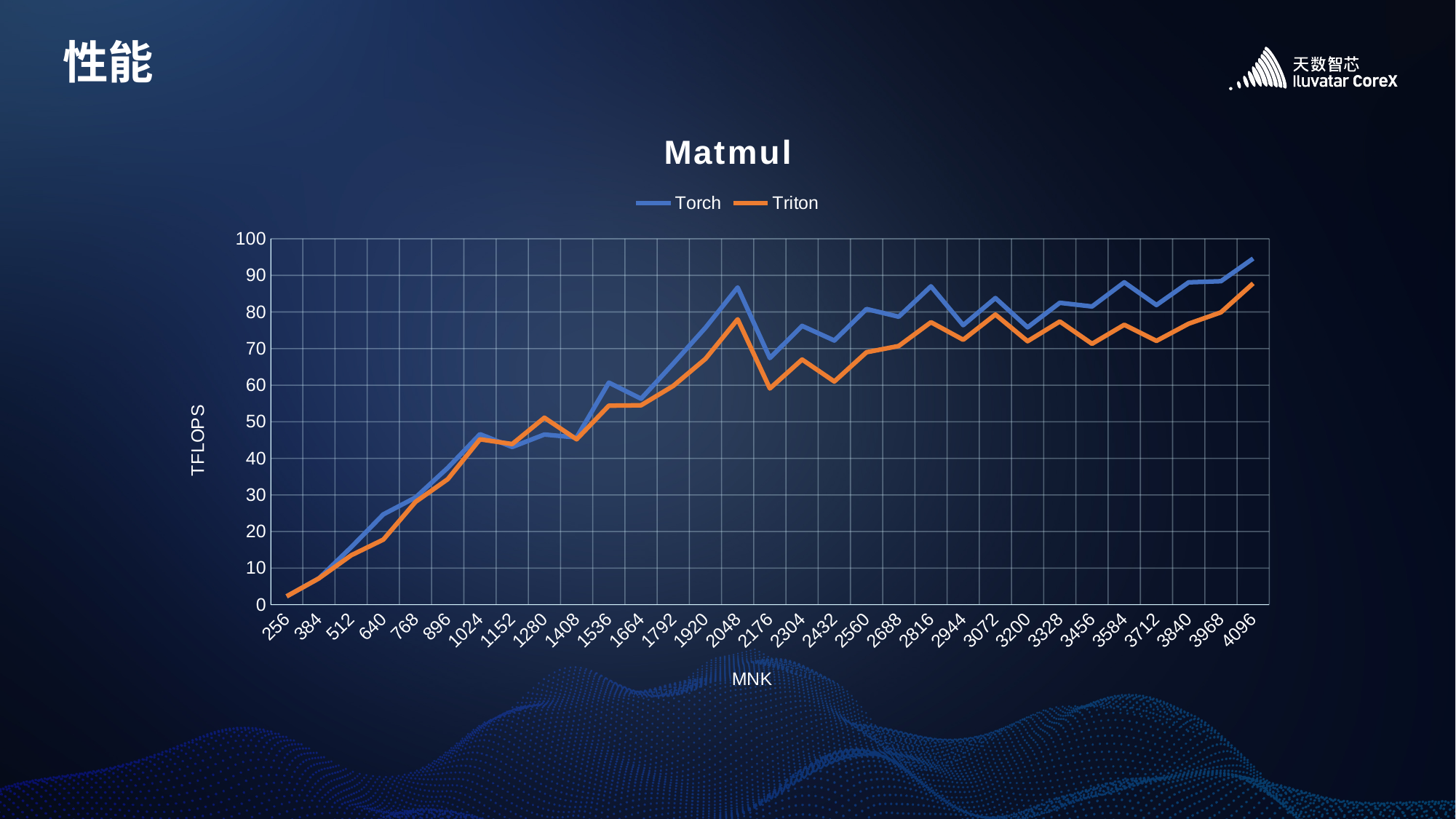

# 性能

### Chart: Matmul

| Category | Torch | Triton |
|---|---|---|
| 256 | 2.3 | 2.3 |
| 384 | 7.2 | 7.2 |
| 512 | 15.7 | 13.5 |
| 640 | 24.7 | 17.8 |
| 768 | 29.3 | 28.1 |
| 896 | 37.4 | 34.3 |
| 1024 | 46.6 | 45.2 |
| 1152 | 43.1 | 43.9 |
| 1280 | 46.5 | 51.1 |
| 1408 | 45.7 | 45.2 |
| 1536 | 60.7 | 54.4 |
| 1664 | 56.3 | 54.5 |
| 1792 | 65.9 | 59.8 |
| 1920 | 75.7 | 67.2 |
| 2048 | 86.7 | 78.0 |
| 2176 | 67.4 | 59.1 |
| 2304 | 76.2 | 67.0 |
| 2432 | 72.2 | 61.0 |
| 2560 | 80.8 | 69.0 |
| 2688 | 78.7 | 70.7 |
| 2816 | 87.0 | 77.2 |
| 2944 | 76.4 | 72.4 |
| 3072 | 83.8 | 79.3 |
| 3200 | 75.8 | 72.0 |
| 3328 | 82.5 | 77.4 |
| 3456 | 81.5 | 71.3 |
| 3584 | 88.1 | 76.5 |
| 3712 | 81.9 | 72.1 |
| 3840 | 88.1 | 76.8 |
| 3968 | 88.4 | 79.9 |
| 4096 | 94.6 | 87.8 |